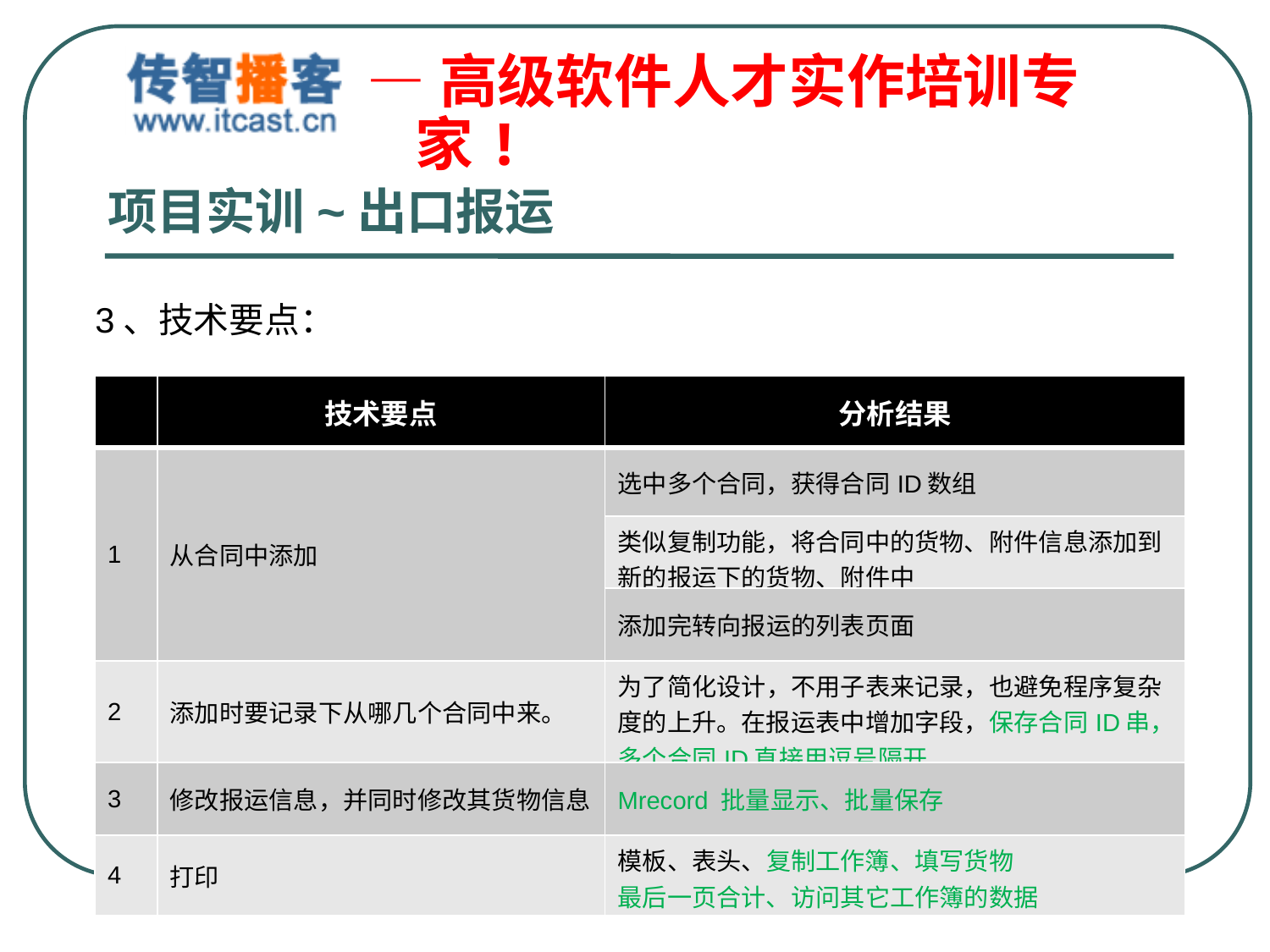

# 项目实训~出口报运
3、技术要点：
|  | 技术要点 | 分析结果 |
| --- | --- | --- |
| 1 | 从合同中添加 | 选中多个合同，获得合同ID数组 |
|  |  | 类似复制功能，将合同中的货物、附件信息添加到新的报运下的货物、附件中 |
|  |  | 添加完转向报运的列表页面 |
| 2 | 添加时要记录下从哪几个合同中来。 | 为了简化设计，不用子表来记录，也避免程序复杂度的上升。在报运表中增加字段，保存合同ID串，多个合同ID直接用逗号隔开 |
| 3 | 修改报运信息，并同时修改其货物信息 | Mrecord 批量显示、批量保存 |
| 4 | 打印 | 模板、表头、复制工作簿、填写货物 最后一页合计、访问其它工作簿的数据 |